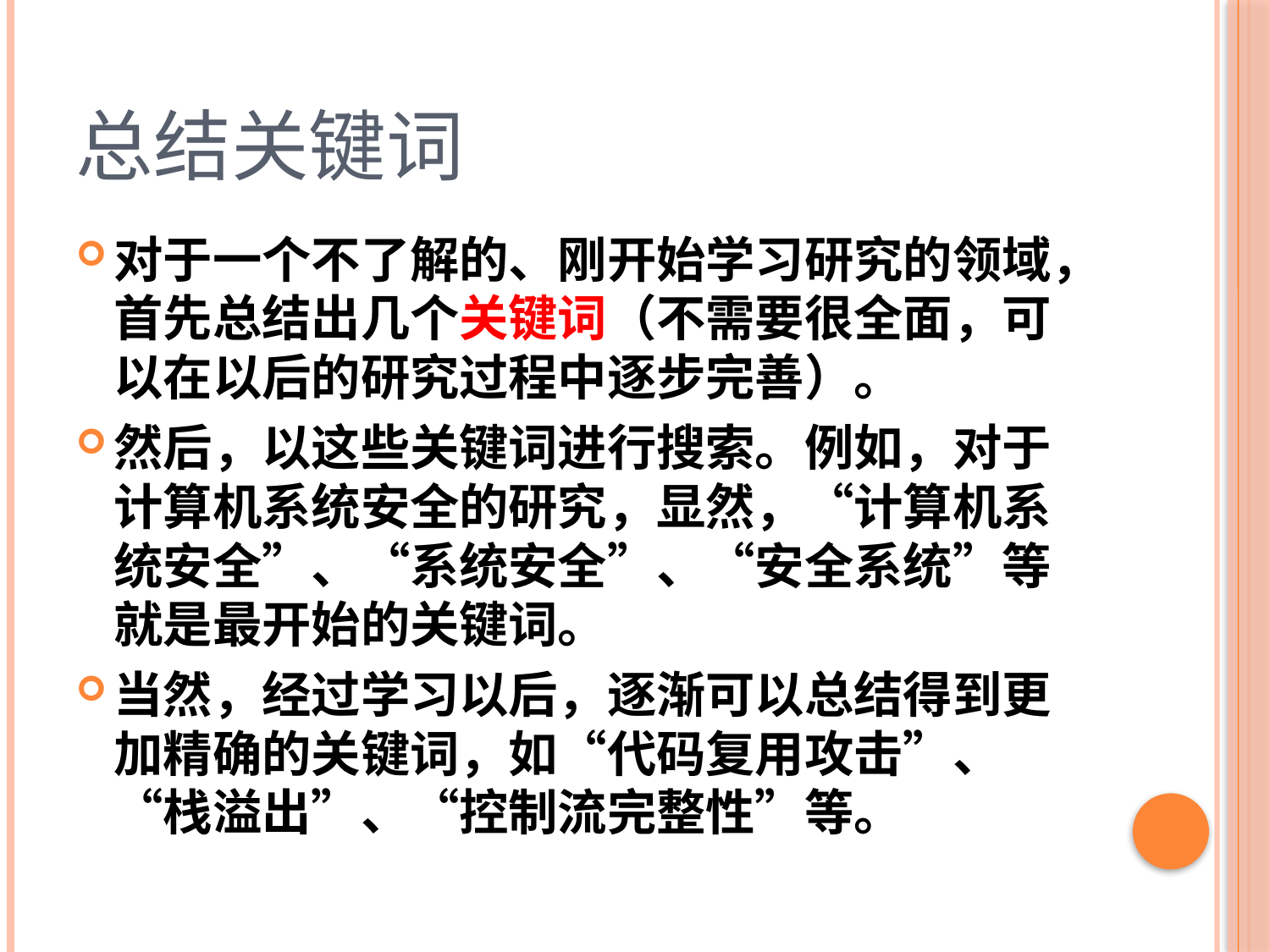

# 总结关键词
对于一个不了解的、刚开始学习研究的领域，首先总结出几个关键词（不需要很全面，可以在以后的研究过程中逐步完善）。
然后，以这些关键词进行搜索。例如，对于计算机系统安全的研究，显然，“计算机系统安全”、“系统安全”、“安全系统”等就是最开始的关键词。
当然，经过学习以后，逐渐可以总结得到更加精确的关键词，如“代码复用攻击”、“栈溢出”、“控制流完整性”等。